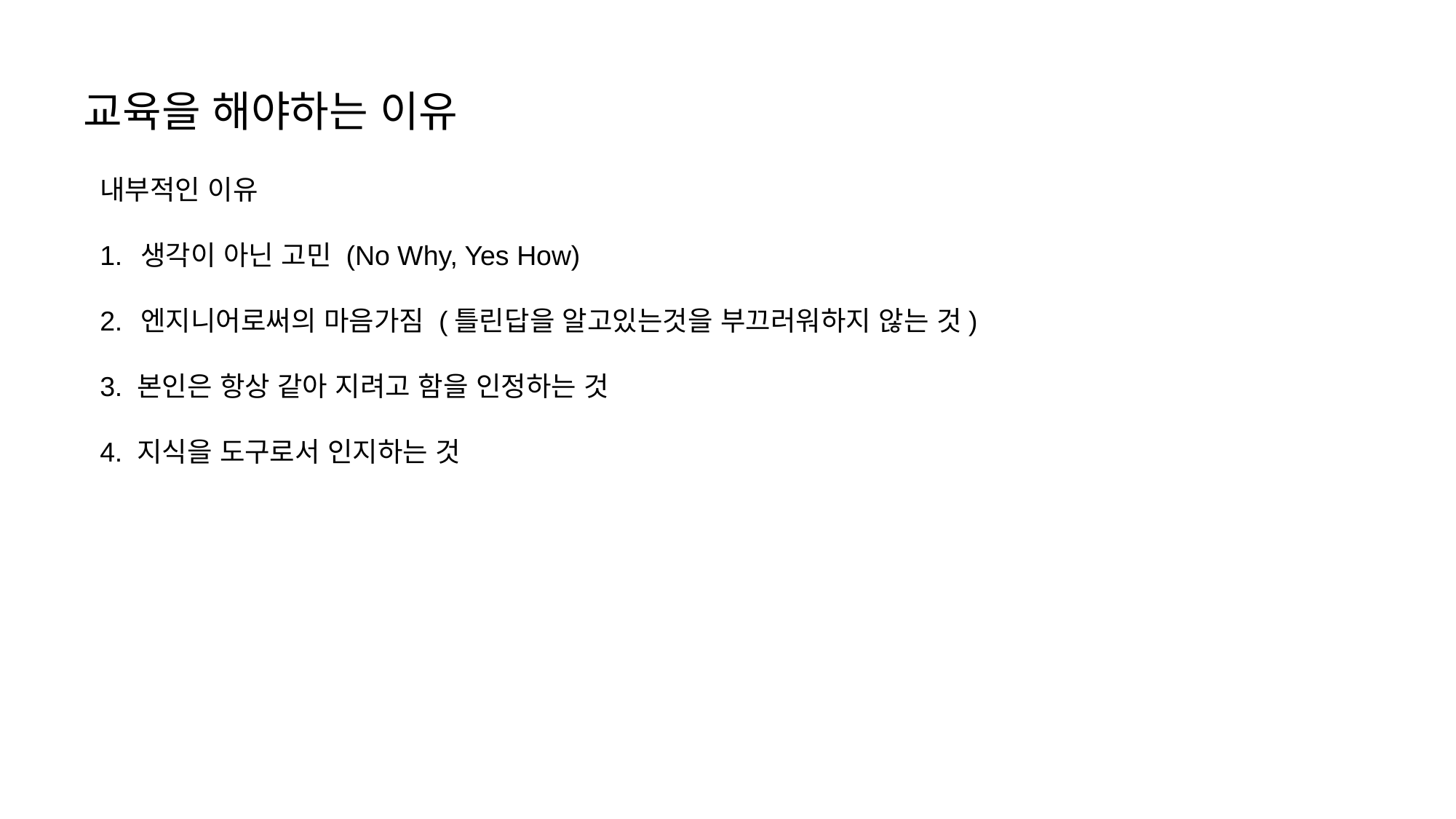

교육을 해야하는 이유
내부적인 이유

생각이 아닌 고민 (No Why, Yes How)

엔지니어로써의 마음가짐 (틀린답을 알고있는것을 부끄러워하지 않는 것)

3. 본인은 항상 같아 지려고 함을 인정하는 것

4. 지식을 도구로서 인지하는 것